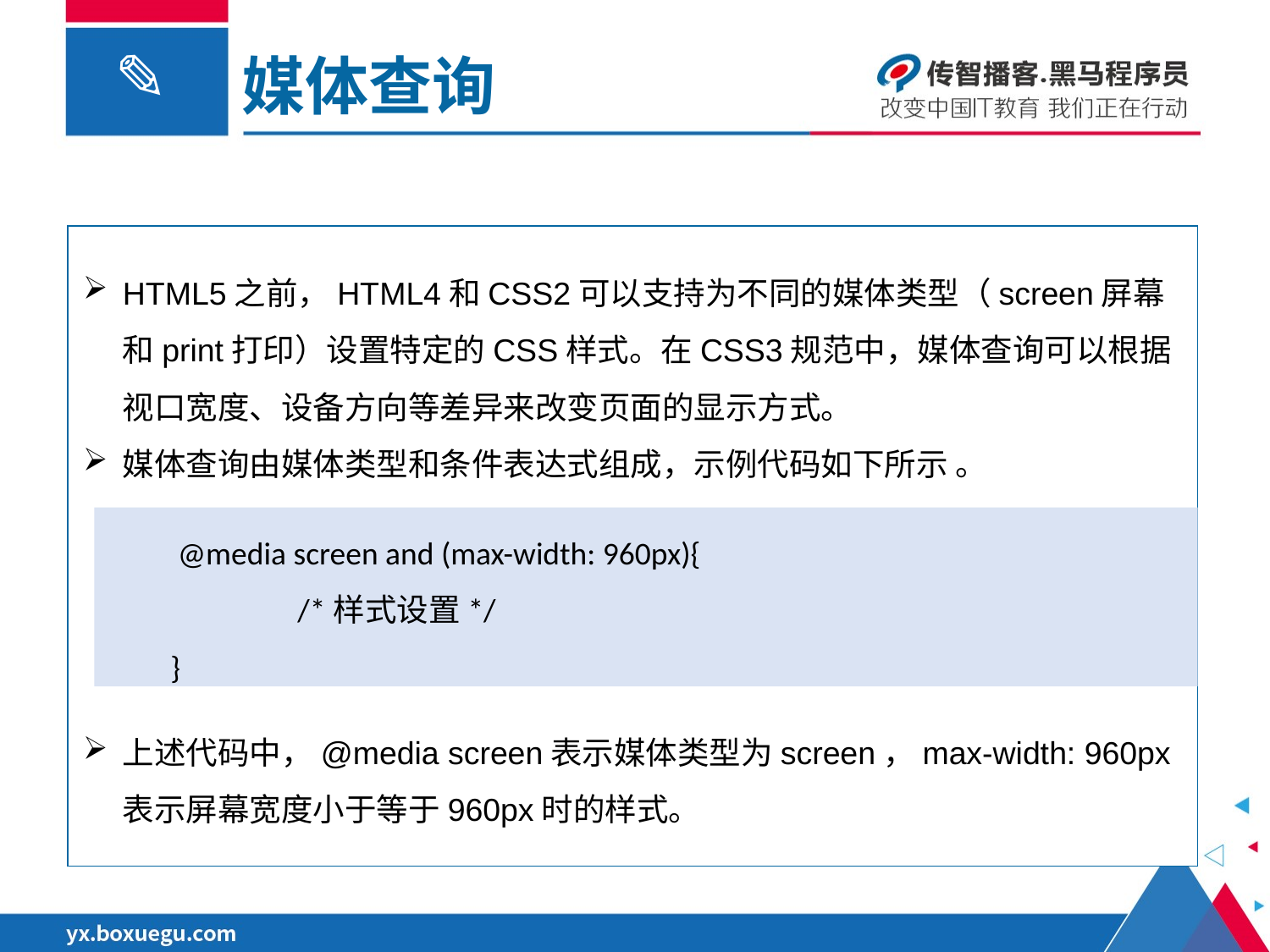

媒体查询

HTML5之前，HTML4和CSS2可以支持为不同的媒体类型（screen屏幕和print打印）设置特定的CSS样式。在CSS3规范中，媒体查询可以根据视口宽度、设备方向等差异来改变页面的显示方式。
媒体查询由媒体类型和条件表达式组成，示例代码如下所示 。

 @media screen and (max-width: 960px){
	/*样式设置*/
}
上述代码中，@media screen表示媒体类型为screen，max-width: 960px表示屏幕宽度小于等于960px时的样式。